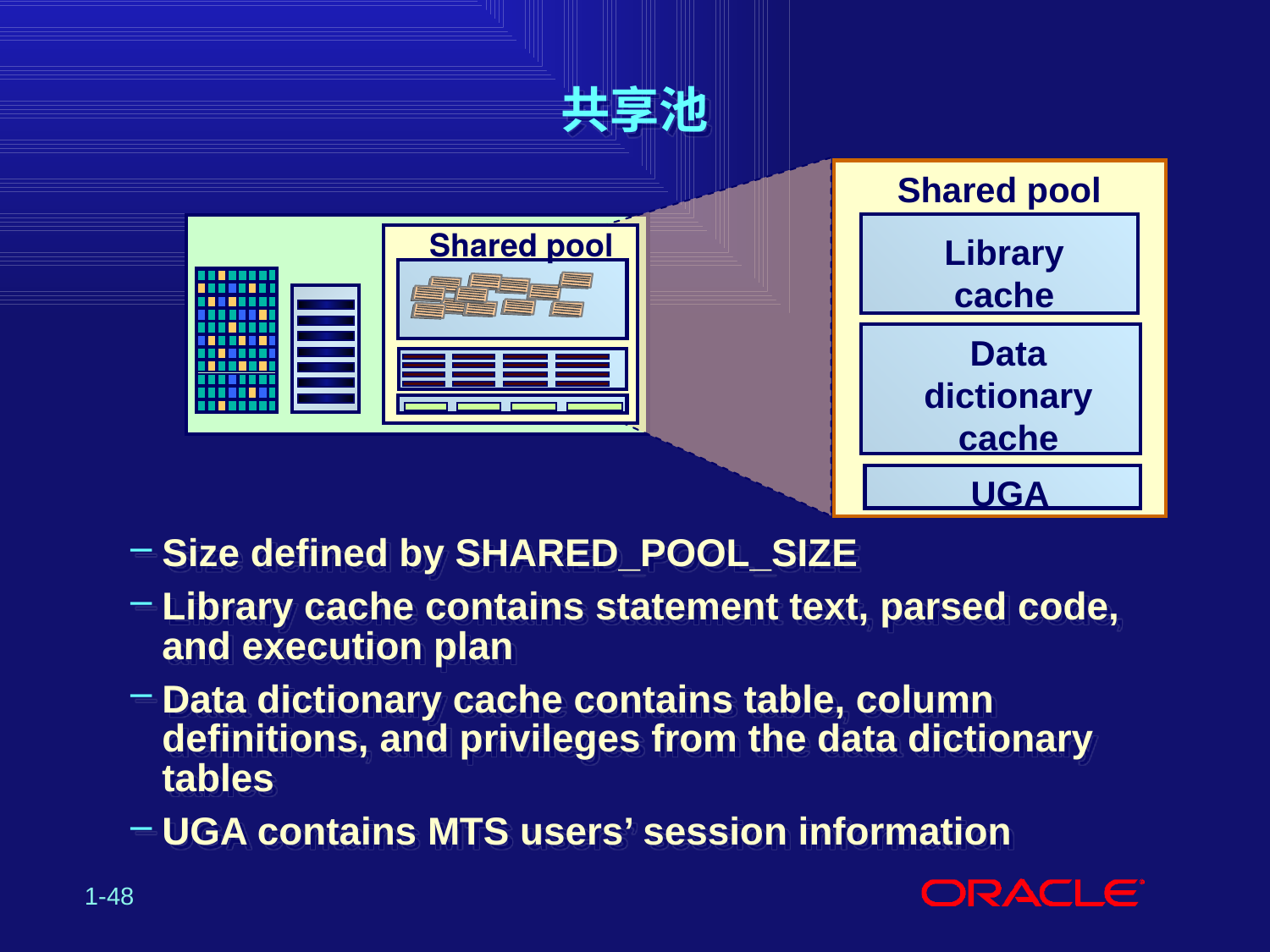

# 共享池

     Shared pool

Shared pool

Library
cache

Data
dictionary
cache

UGA
Size defined by SHARED_POOL_SIZE
Library cache contains statement text, parsed code, and execution plan
Data dictionary cache contains table, column definitions, and privileges from the data dictionary tables
UGA contains MTS users’ session information